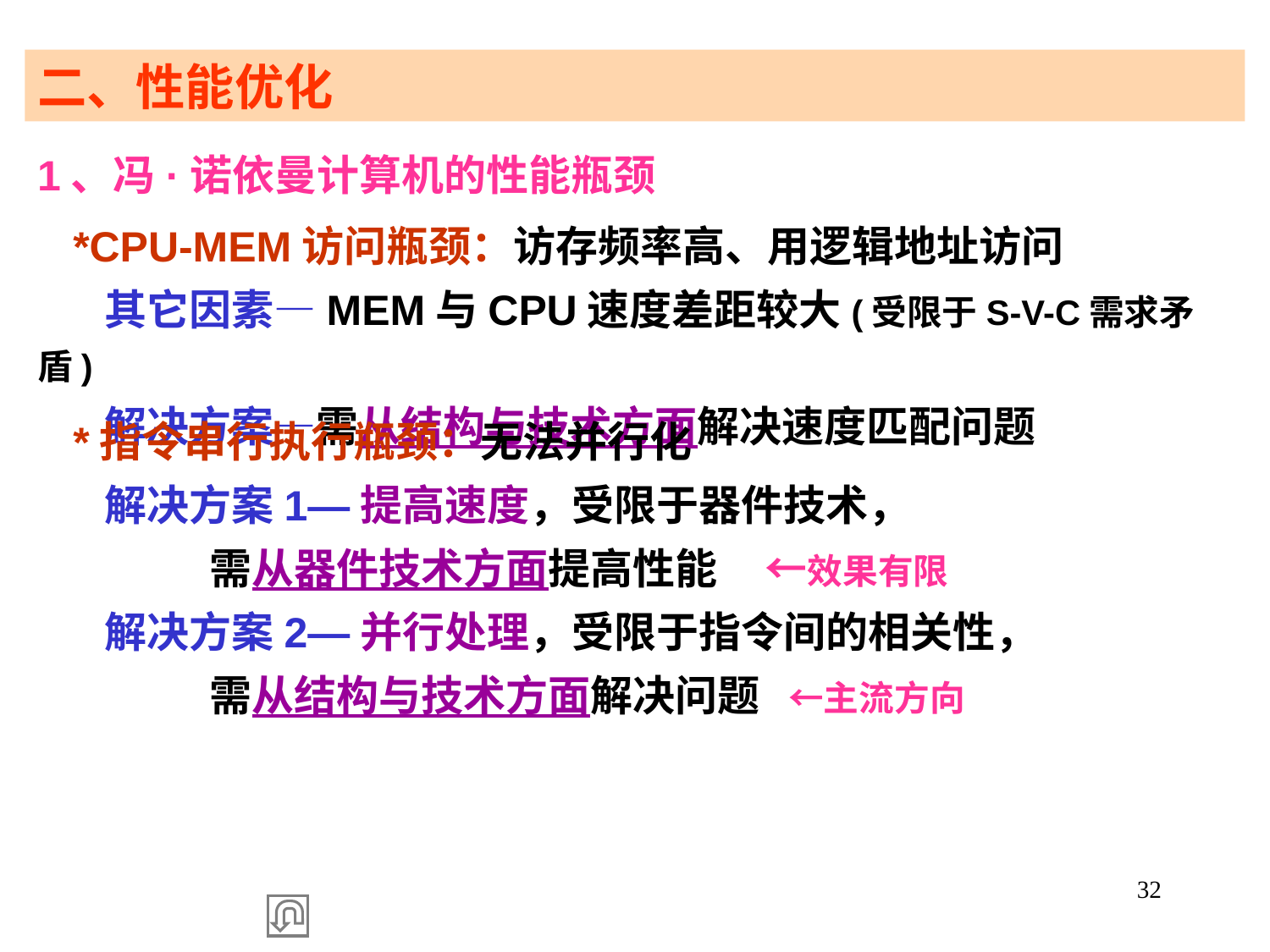

二、性能优化
1、冯·诺依曼计算机的性能瓶颈
   *CPU-MEM访问瓶颈：访存频率高、用逻辑地址访问
      其它因素—MEM与CPU速度差距较大(受限于S-V-C需求矛盾)
      解决方案—需从结构与技术方面解决速度匹配问题
   *指令串行执行瓶颈：无法并行化
      解决方案1—提高速度，受限于器件技术，
                 需从器件技术方面提高性能     ←效果有限
      解决方案2—并行处理，受限于指令间的相关性，
                 需从结构与技术方面解决问题   ←主流方向
32